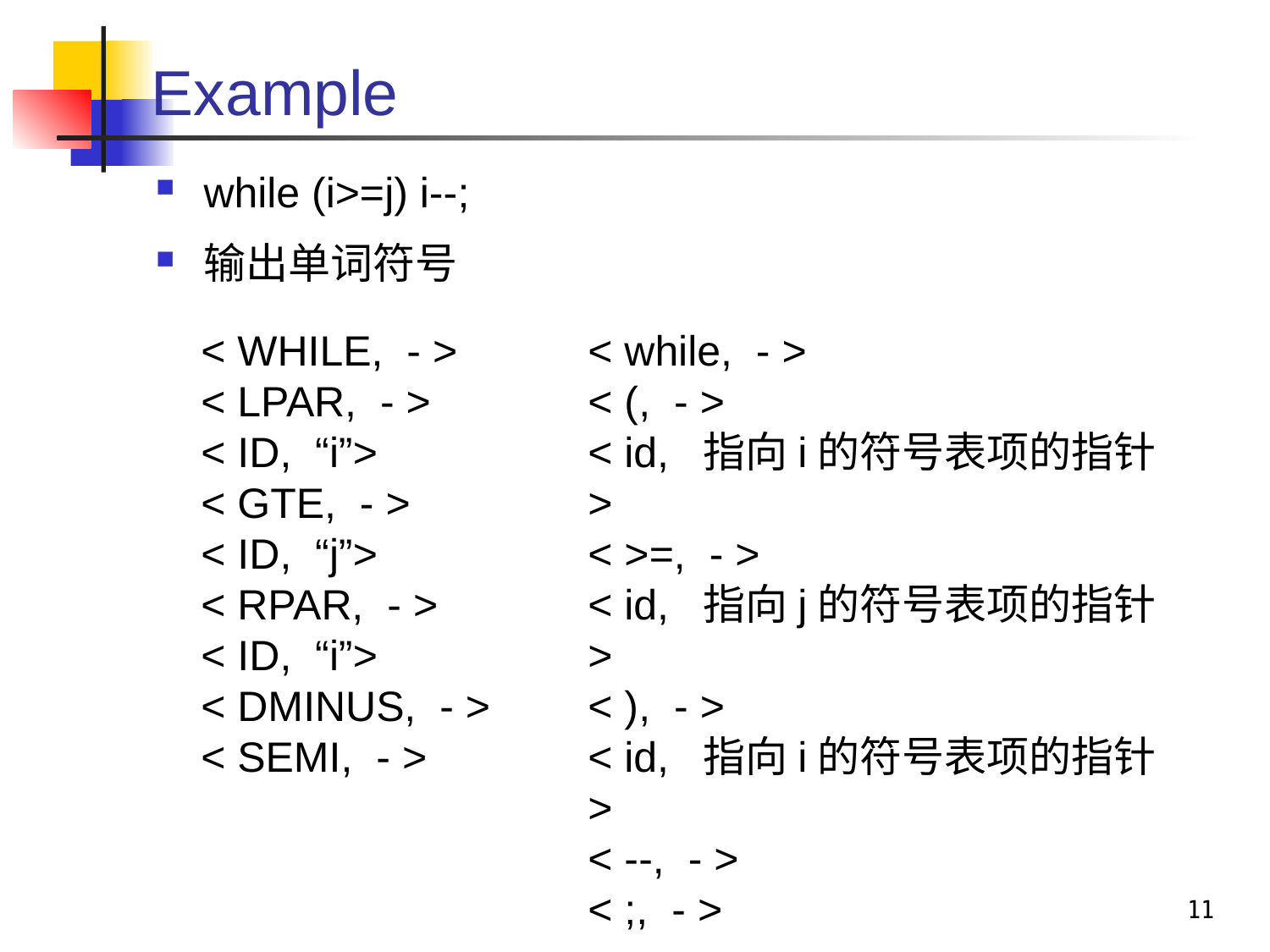

# Example
while (i>=j) i--;
输出单词符号
< WHILE,  - >
< LPAR,  - >
< ID,  “i”>
< GTE,  - >
< ID,  “j”>
< RPAR,  - >
< ID,  “i”>
< DMINUS,  - >
< SEMI,  - >
< while,  - >
< (,  - >
< id,  指向i的符号表项的指针 >
< >=,  - >
< id,  指向j的符号表项的指针 >
< ),  - >
< id,  指向i的符号表项的指针 >
< --,  - >
< ;,  - >
11